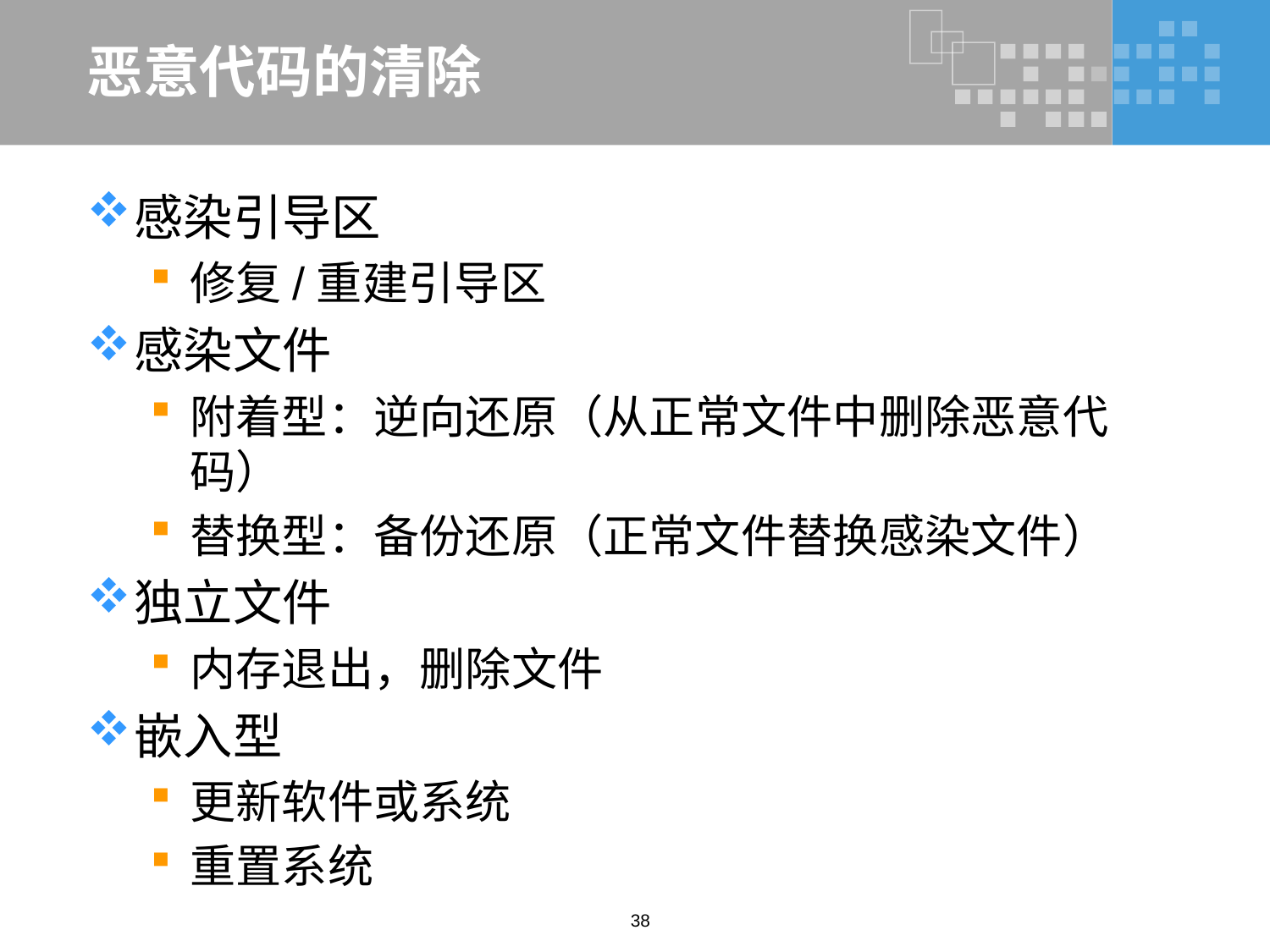

# 恶意代码的清除
感染引导区
修复/重建引导区
感染文件
附着型：逆向还原（从正常文件中删除恶意代码）
替换型：备份还原（正常文件替换感染文件）
独立文件
内存退出，删除文件
嵌入型
更新软件或系统
重置系统

38